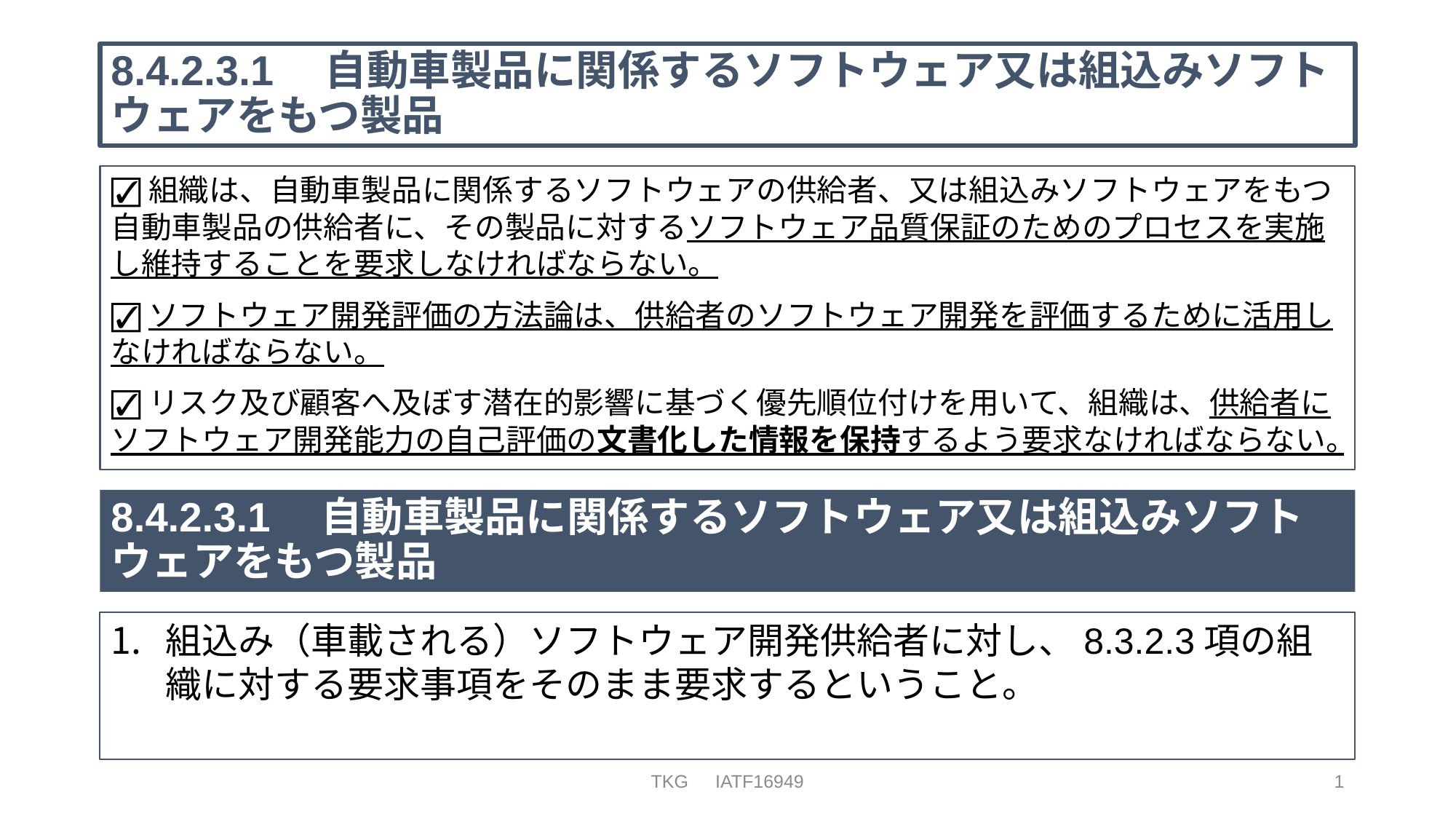

# 8.4.2.3.1　自動車製品に関係するソフトウェア又は組込みソフトウェアをもつ製品
☑組織は、自動車製品に関係するソフトウェアの供給者、又は組込みソフトウェアをもつ自動車製品の供給者に、その製品に対するソフトウェア品質保証のためのプロセスを実施し維持することを要求しなければならない。
☑ソフトウェア開発評価の方法論は、供給者のソフトウェア開発を評価するために活用しなければならない。
☑リスク及び顧客へ及ぼす潜在的影響に基づく優先順位付けを用いて、組織は、供給者にソフトウェア開発能力の自己評価の文書化した情報を保持するよう要求なければならない。
8.4.2.3.1　自動車製品に関係するソフトウェア又は組込みソフトウェアをもつ製品
組込み（車載される）ソフトウェア開発供給者に対し、8.3.2.3項の組織に対する要求事項をそのまま要求するということ。
TKG　IATF16949
1